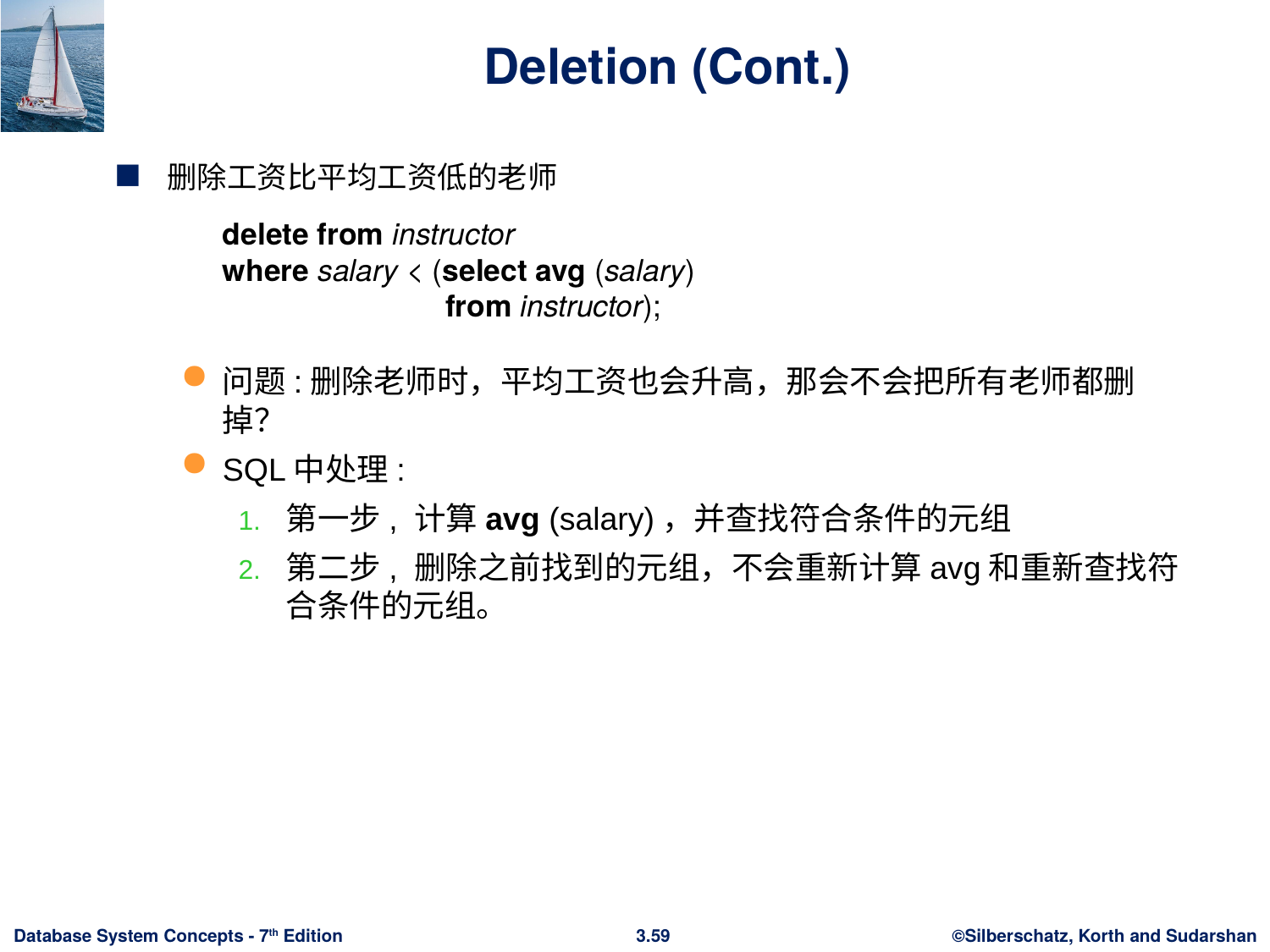

# Deletion (Cont.)
删除工资比平均工资低的老师

问题:删除老师时，平均工资也会升高，那会不会把所有老师都删掉？
SQL中处理:
第一步, 计算avg (salary)，并查找符合条件的元组
第二步, 删除之前找到的元组，不会重新计算avg和重新查找符合条件的元组。

delete from instructor
where salary < (select avg (salary)
                           from instructor);